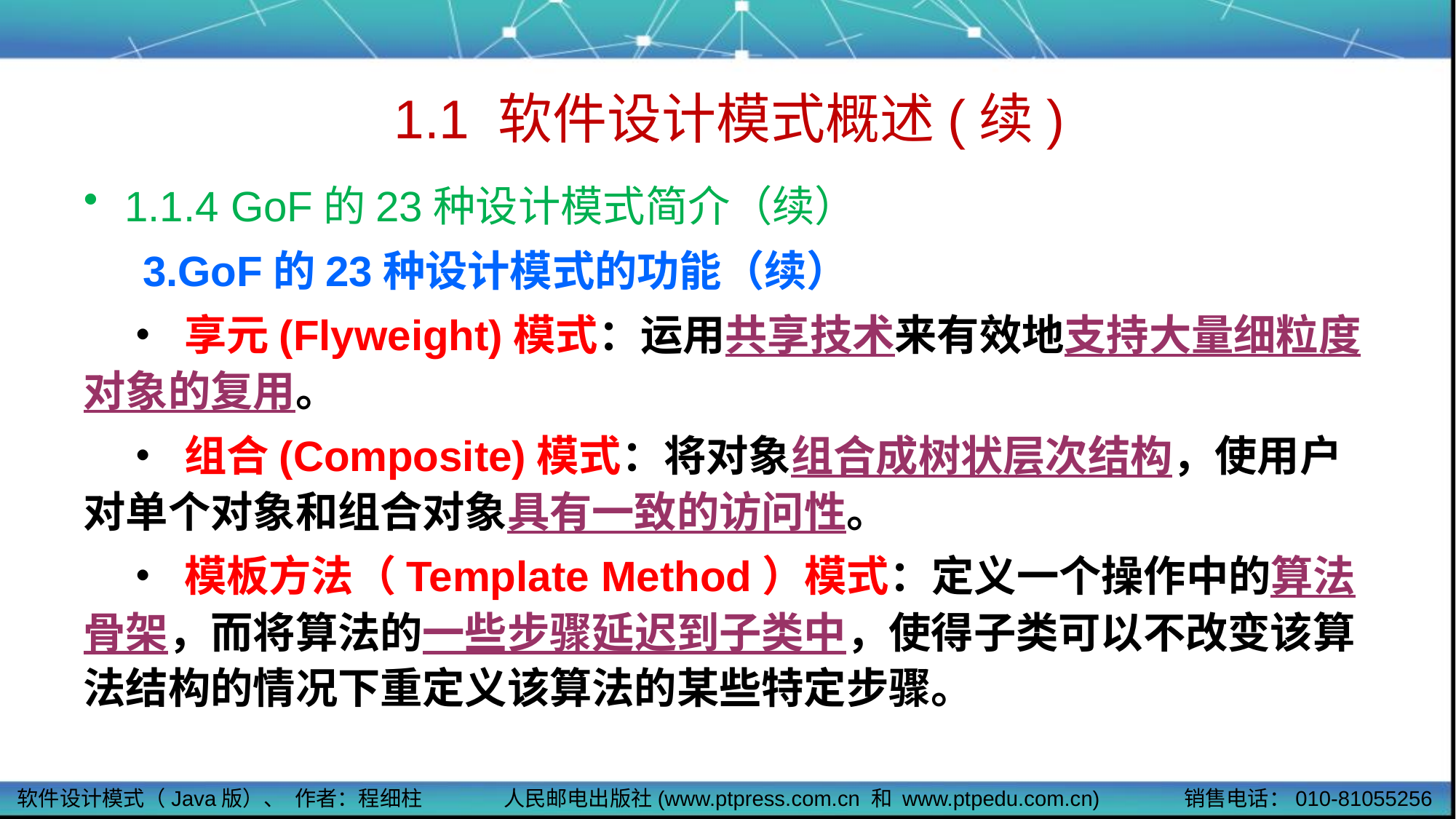

# 1.1 软件设计模式概述(续)
1.1.4 GoF的23种设计模式简介（续）
     3.GoF的23种设计模式的功能（续）
    • 享元(Flyweight)模式：运用共享技术来有效地支持大量细粒度对象的复用。
    • 组合(Composite)模式：将对象组合成树状层次结构，使用户对单个对象和组合对象具有一致的访问性。
    • 模板方法（Template Method）模式：定义一个操作中的算法骨架，而将算法的一些步骤延迟到子类中，使得子类可以不改变该算法结构的情况下重定义该算法的某些特定步骤。
软件设计模式（Java版）、  作者：程细柱
人民邮电出版社(www.ptpress.com.cn 和 www.ptpedu.com.cn)
销售电话：010-81055256